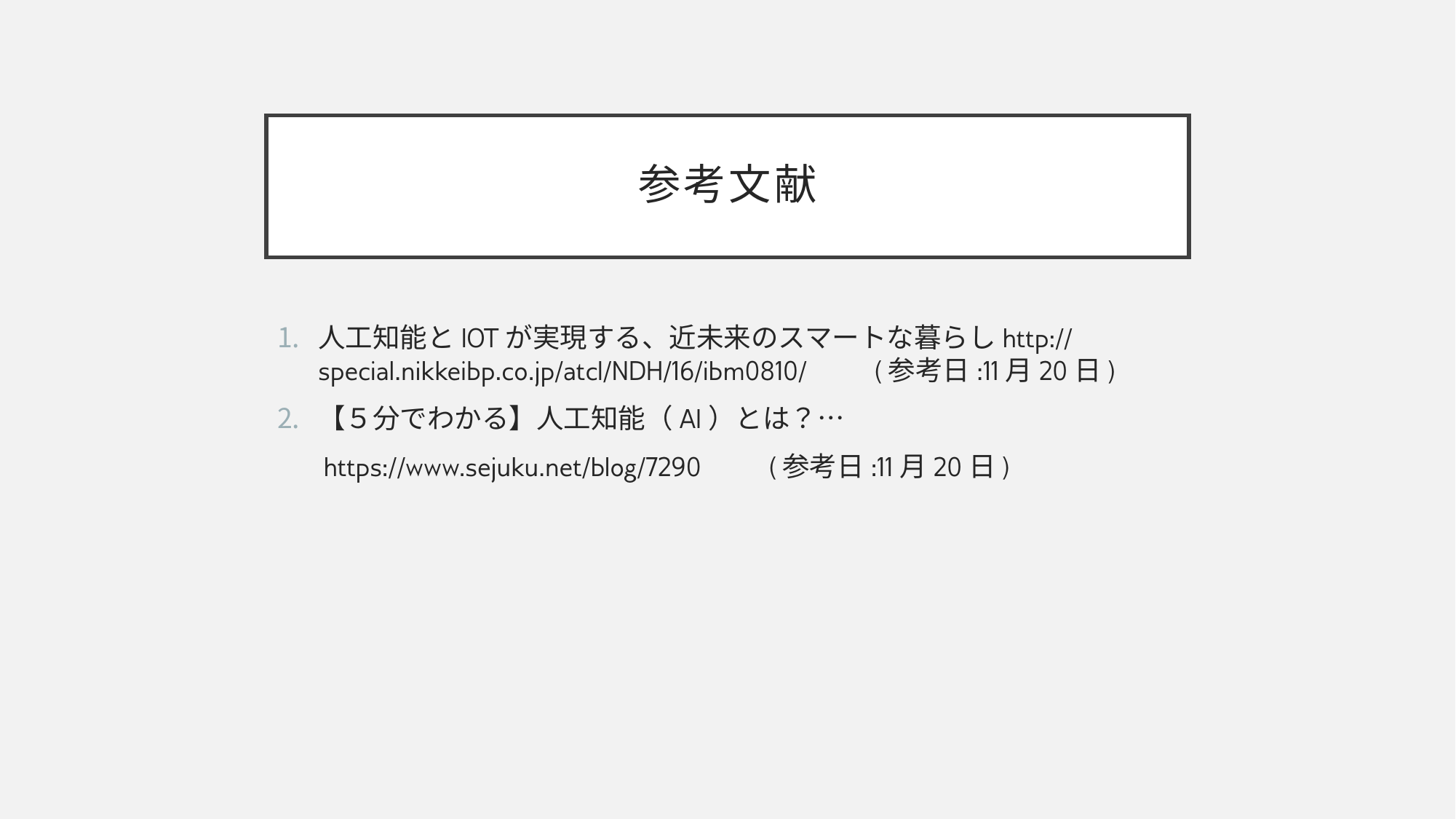

# 参考文献
人工知能とIOTが実現する、近未来のスマートな暮らしhttp://special.nikkeibp.co.jp/atcl/NDH/16/ibm0810/　　(参考日:11月20日)
【５分でわかる】人工知能（AI）とは？…
　  https://www.sejuku.net/blog/7290　　(参考日:11月20日)